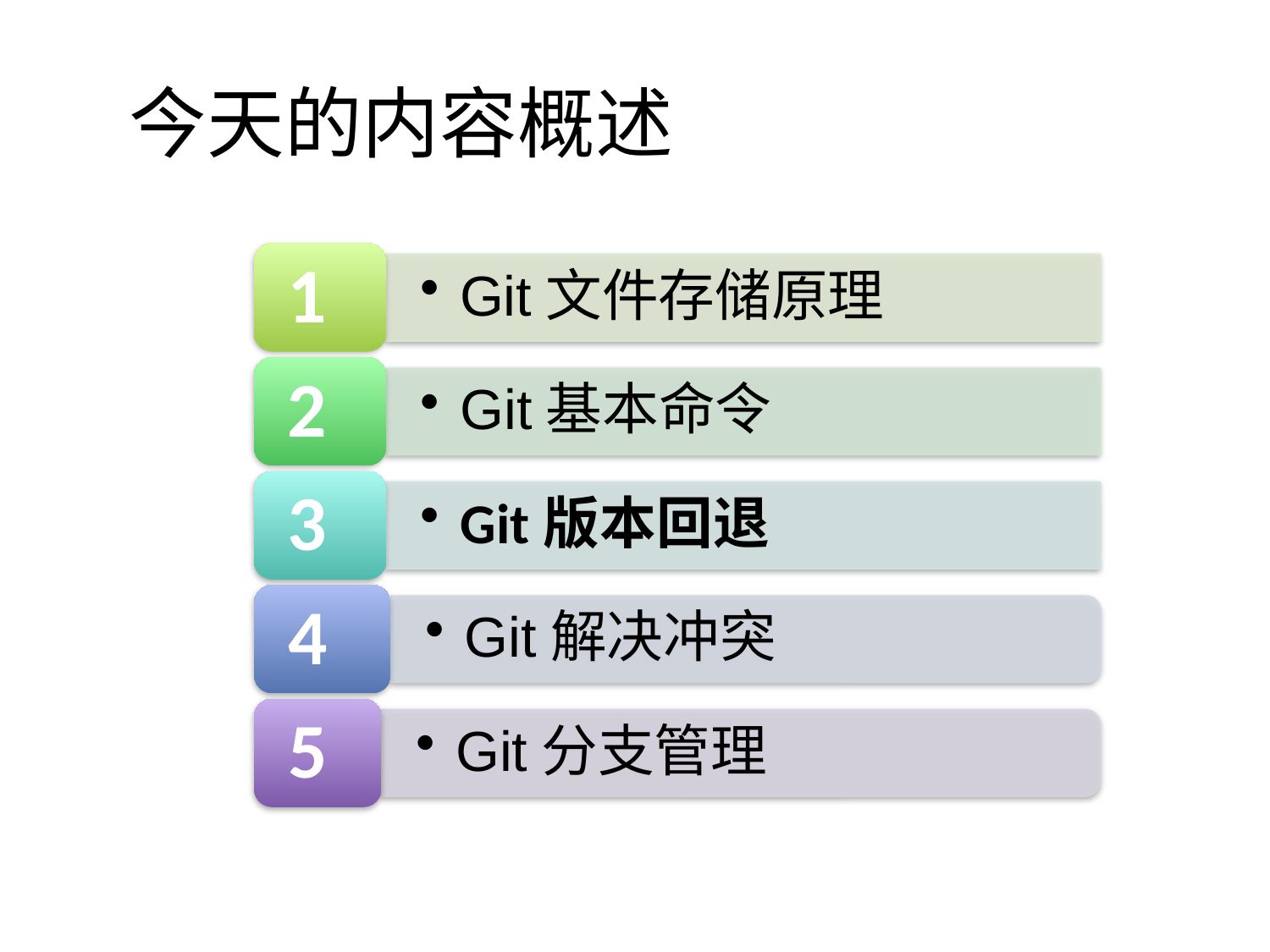

# 今天的内容概述
Git文件存储原理
1
Git基本命令
2
Git版本回退
3
Git解决冲突
4
Git分支管理
5